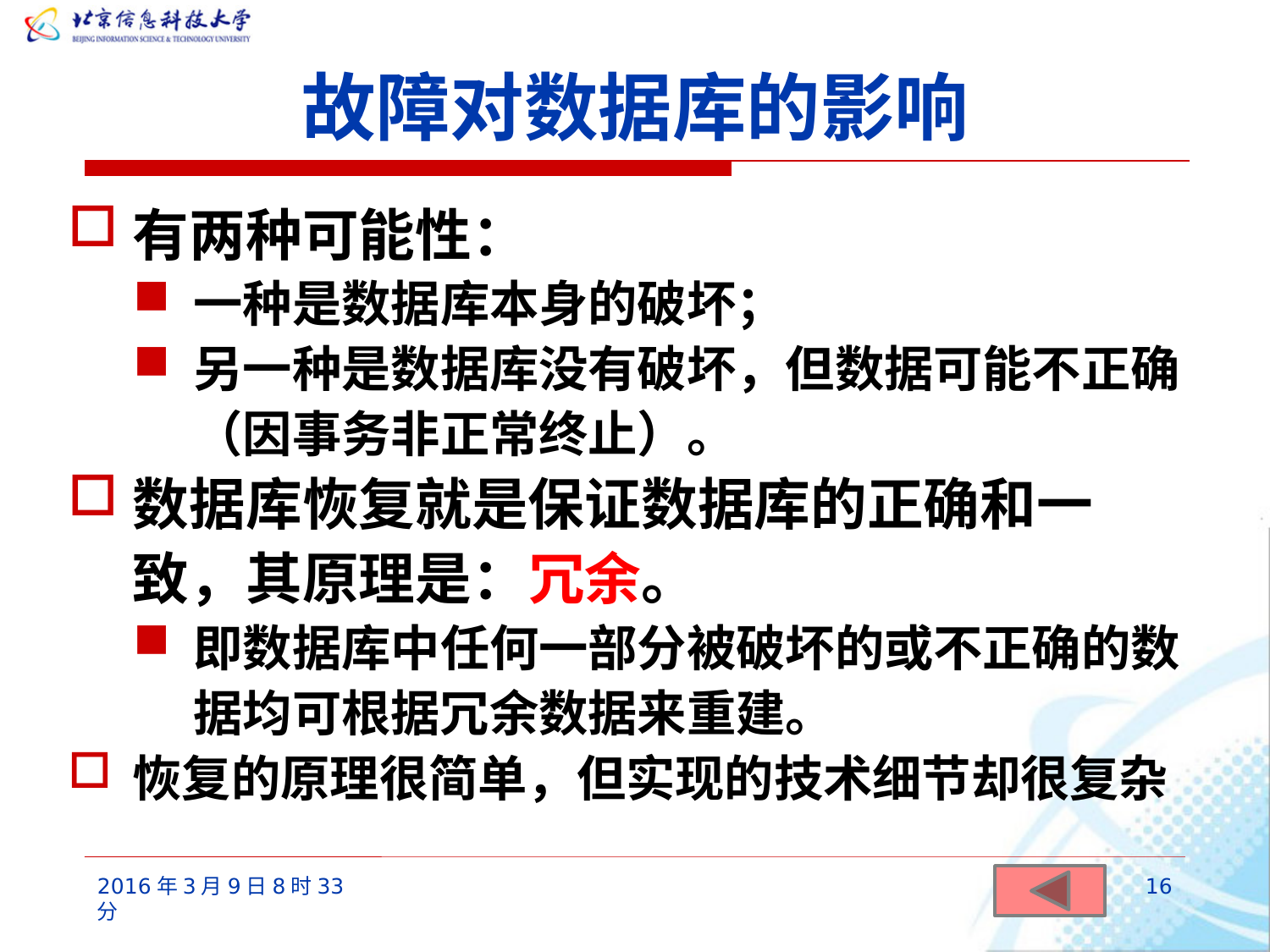

# 故障对数据库的影响
有两种可能性：
一种是数据库本身的破坏；
另一种是数据库没有破坏，但数据可能不正确（因事务非正常终止）。
数据库恢复就是保证数据库的正确和一致，其原理是：冗余。
即数据库中任何一部分被破坏的或不正确的数据均可根据冗余数据来重建。
恢复的原理很简单，但实现的技术细节却很复杂

2016年3月9日8时33分
16